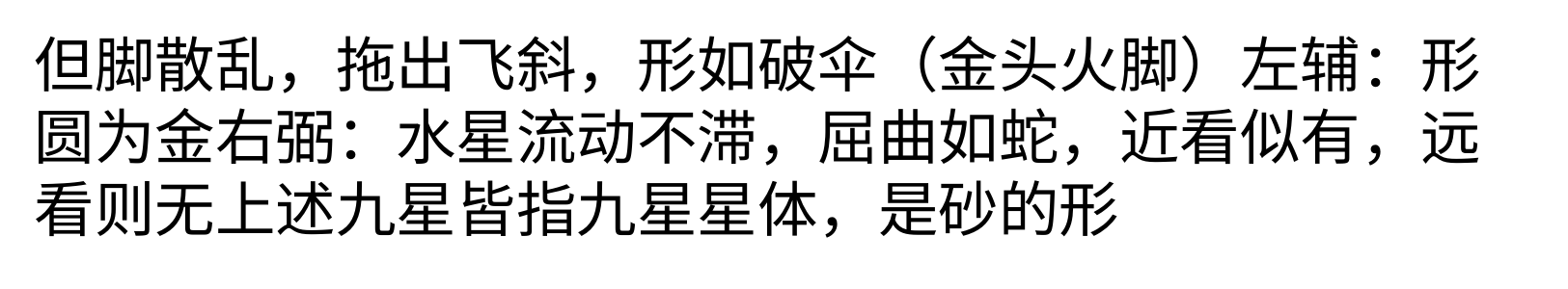

但脚散乱，拖出飞斜，形如破伞（金头火脚）左辅：形圆为金右弼：水星流动不滞，屈曲如蛇，近看似有，远看则无上述九星皆指九星星体，是砂的形